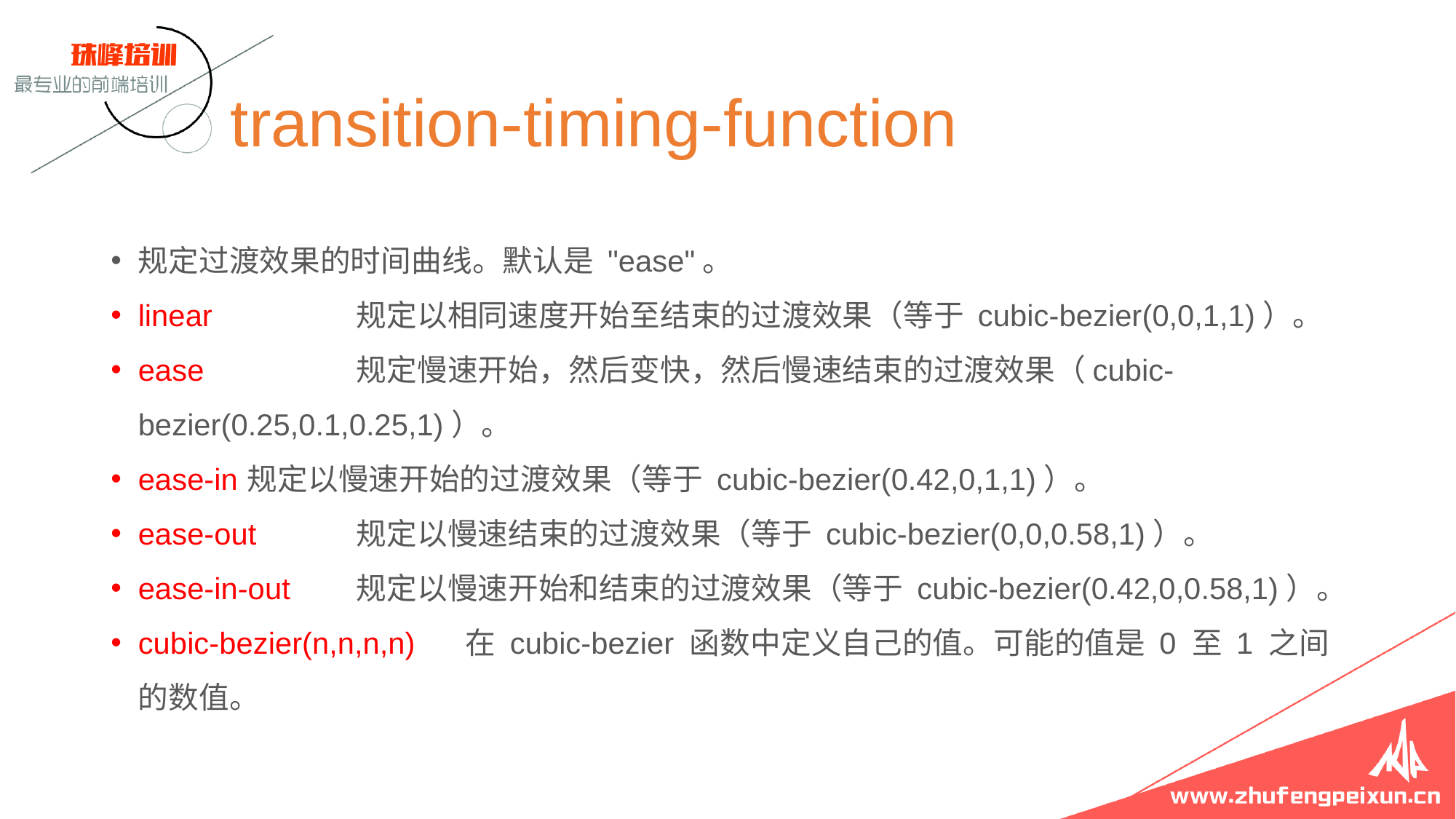

# transition-timing-function
规定过渡效果的时间曲线。默认是 "ease"。
linear		规定以相同速度开始至结束的过渡效果（等于 cubic-bezier(0,0,1,1)）。
ease		规定慢速开始，然后变快，然后慢速结束的过渡效果（cubic-bezier(0.25,0.1,0.25,1)）。
ease-in	规定以慢速开始的过渡效果（等于 cubic-bezier(0.42,0,1,1)）。
ease-out	规定以慢速结束的过渡效果（等于 cubic-bezier(0,0,0.58,1)）。
ease-in-out	规定以慢速开始和结束的过渡效果（等于 cubic-bezier(0.42,0,0.58,1)）。
cubic-bezier(n,n,n,n)	在 cubic-bezier 函数中定义自己的值。可能的值是 0 至 1 之间的数值。